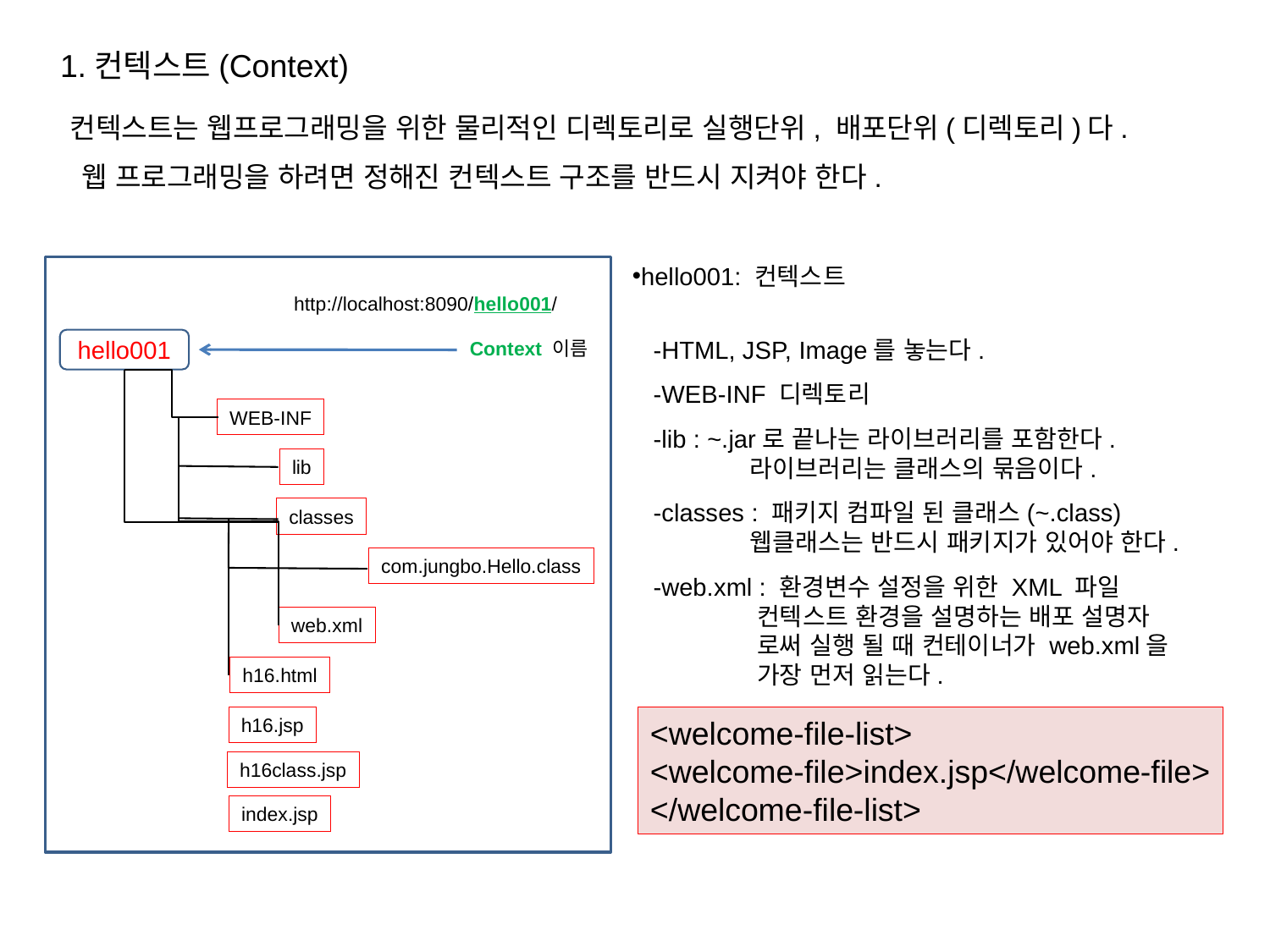

1.컨텍스트(Context)
컨텍스트는 웹프로그래밍을 위한 물리적인 디렉토리로 실행단위, 배포단위(디렉토리)다.
웹 프로그래밍을 하려면 정해진 컨텍스트 구조를 반드시 지켜야 한다.
hello001: 컨텍스트

   -HTML, JSP, Image를 놓는다.
   -WEB-INF 디렉토리
   -lib : ~.jar로 끝나는 라이브러리를 포함한다.
                라이브러리는 클래스의 묶음이다.
   -classes : 패키지 컴파일 된 클래스(~.class)
                웹클래스는 반드시 패키지가 있어야 한다.
   -web.xml : 환경변수 설정을 위한 XML 파일
                 컨텍스트 환경을 설명하는 배포 설명자
                 로써 실행 될 때 컨테이너가 web.xml을
                 가장 먼저 읽는다.

http://localhost:8090/hello001/
hello001
Context 이름
WEB-INF
lib
classes
com.jungbo.Hello.class
web.xml
h16.html
h16.jsp
h16class.jsp
index.jsp
<welcome-file-list>
<welcome-file>index.jsp</welcome-file>
</welcome-file-list>